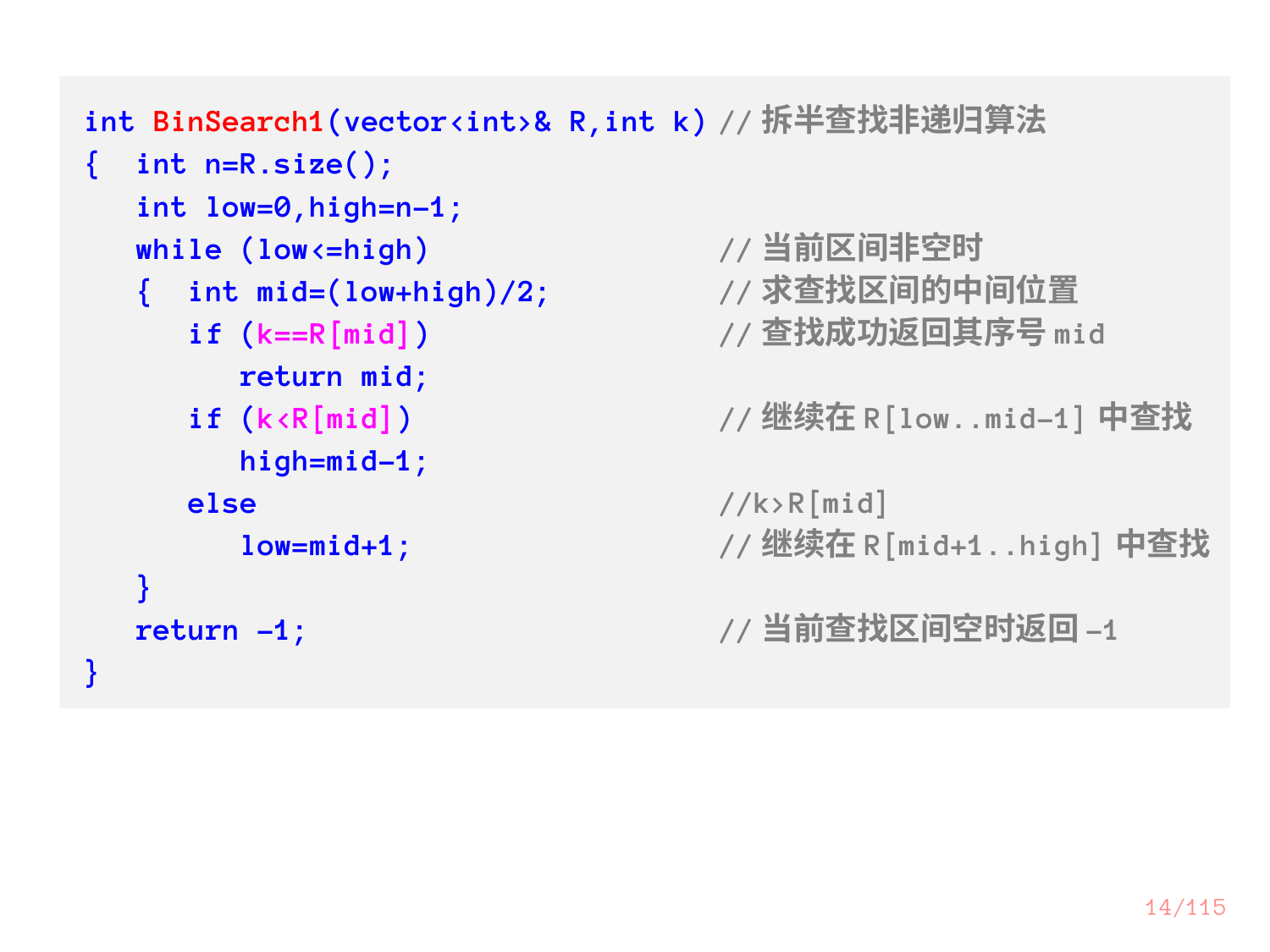

int BinSearch1(vector<int>& R,int k)	//拆半查找非递归算法
{  int n=R.size();
   int low=0,high=n-1;
   while (low<=high)			//当前区间非空时
   {  int mid=(low+high)/2;		//求查找区间的中间位置
      if (k==R[mid])			//查找成功返回其序号mid
         return mid;
      if (k<R[mid])			//继续在R[low..mid-1]中查找
         high=mid-1;
      else				//k>R[mid]
         low=mid+1;			//继续在R[mid+1..high]中查找
   }
   return -1;				//当前查找区间空时返回-1
}
14/115